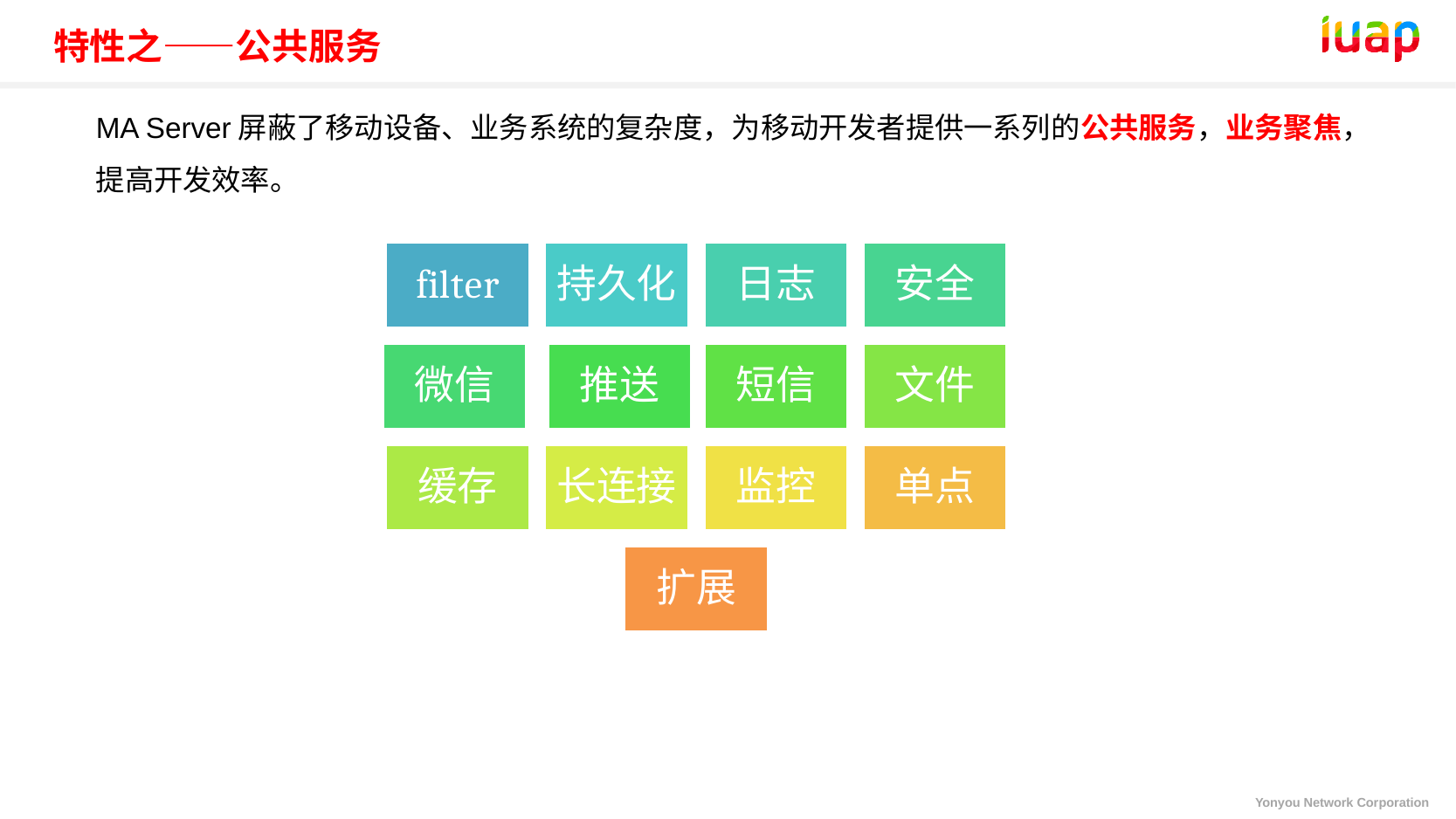

特性之——公共服务
MA Server屏蔽了移动设备、业务系统的复杂度，为移动开发者提供一系列的公共服务，业务聚焦，提高开发效率。
filter
持久化
日志
安全
微信
推送
短信
文件
缓存
长连接
监控
单点
扩展